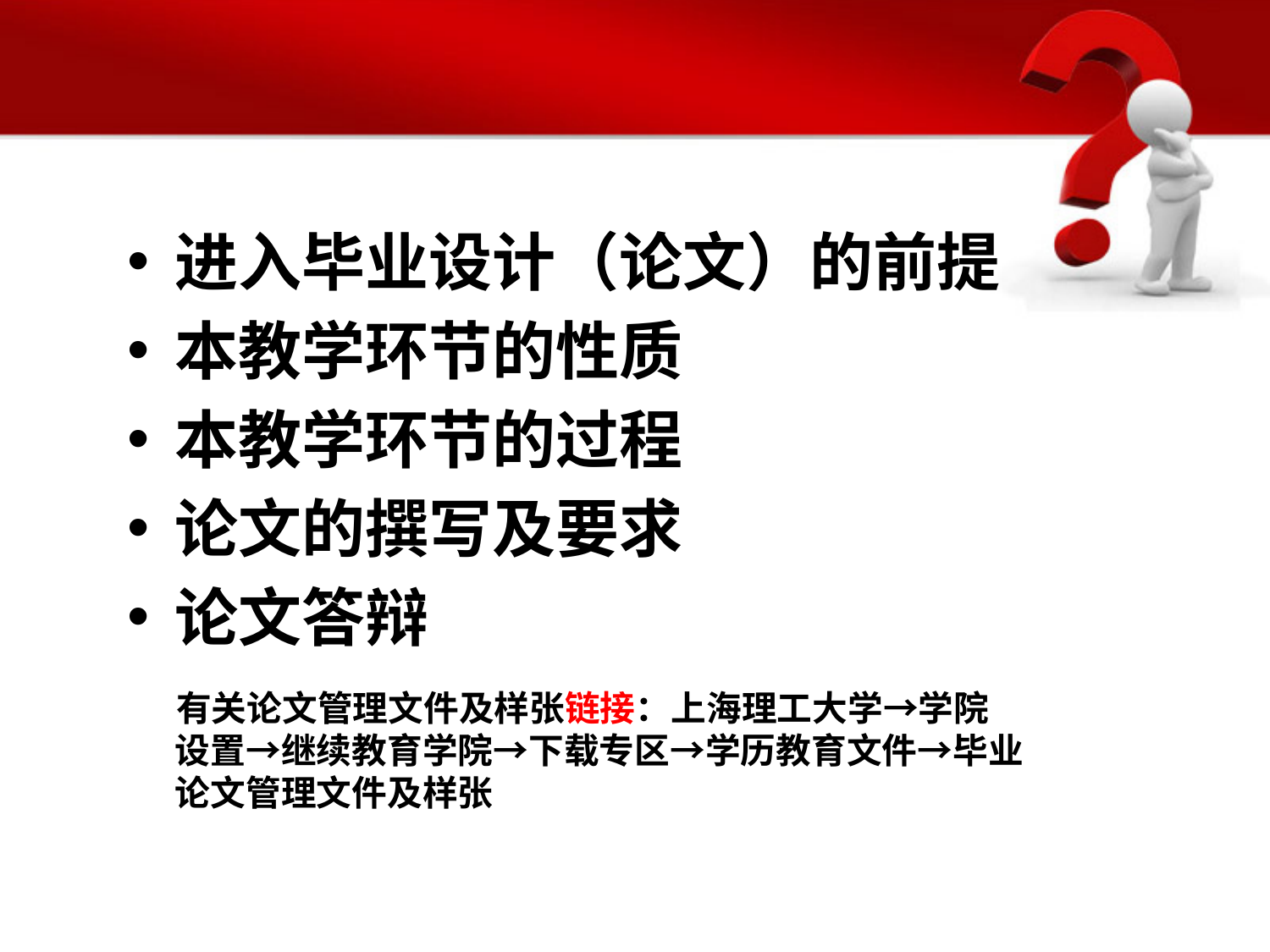

#
进入毕业设计（论文）的前提
本教学环节的性质
本教学环节的过程
论文的撰写及要求
论文答辩

     有关论文管理文件及样张链接：上海理工大学→学院设置→继续教育学院→下载专区→学历教育文件→毕业论文管理文件及样张